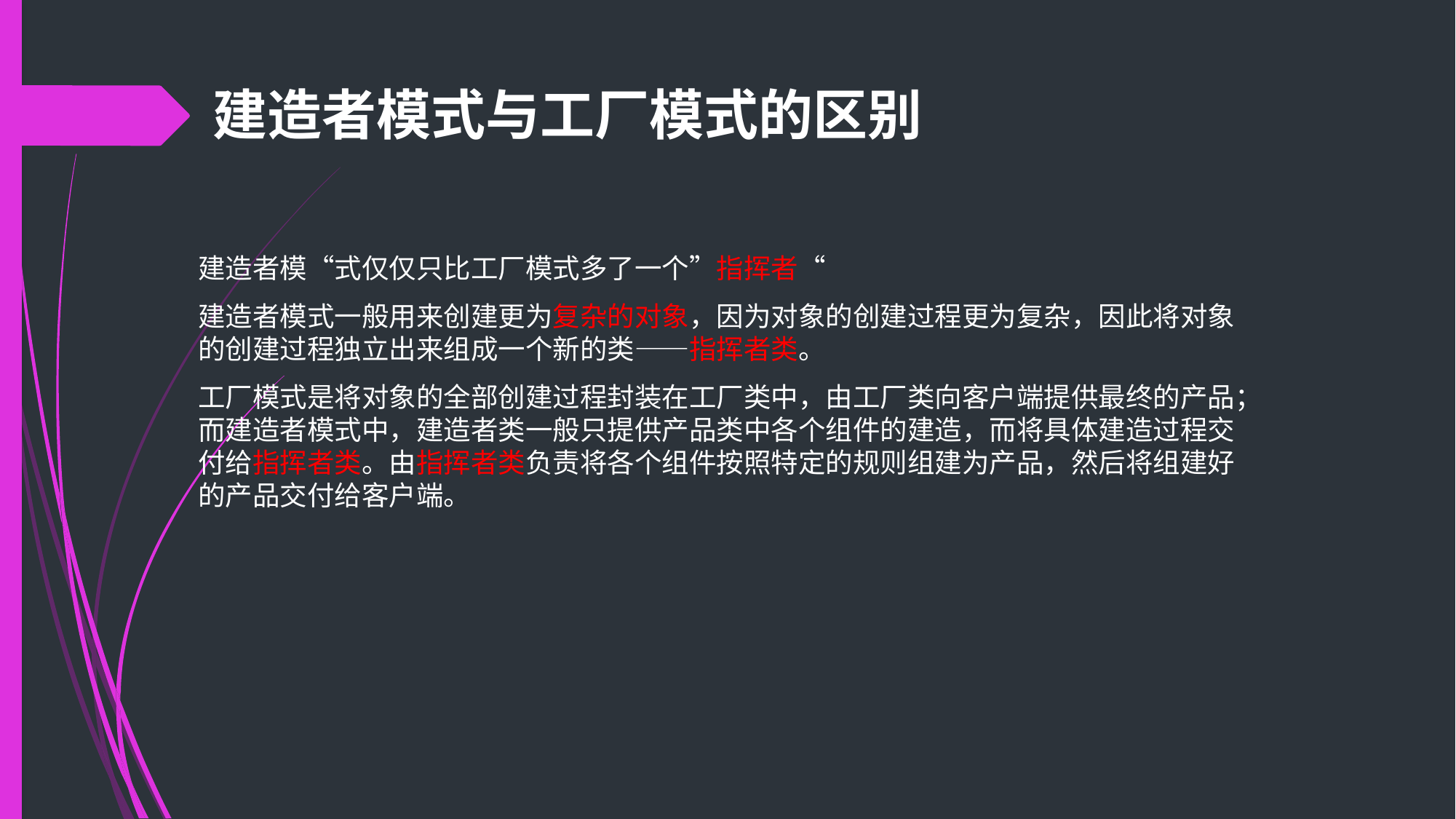

# 建造者模式与工厂模式的区别
建造者模“式仅仅只比工厂模式多了一个”指挥者“
建造者模式一般用来创建更为复杂的对象，因为对象的创建过程更为复杂，因此将对象的创建过程独立出来组成一个新的类——指挥者类。
工厂模式是将对象的全部创建过程封装在工厂类中，由工厂类向客户端提供最终的产品；而建造者模式中，建造者类一般只提供产品类中各个组件的建造，而将具体建造过程交付给指挥者类。由指挥者类负责将各个组件按照特定的规则组建为产品，然后将组建好的产品交付给客户端。